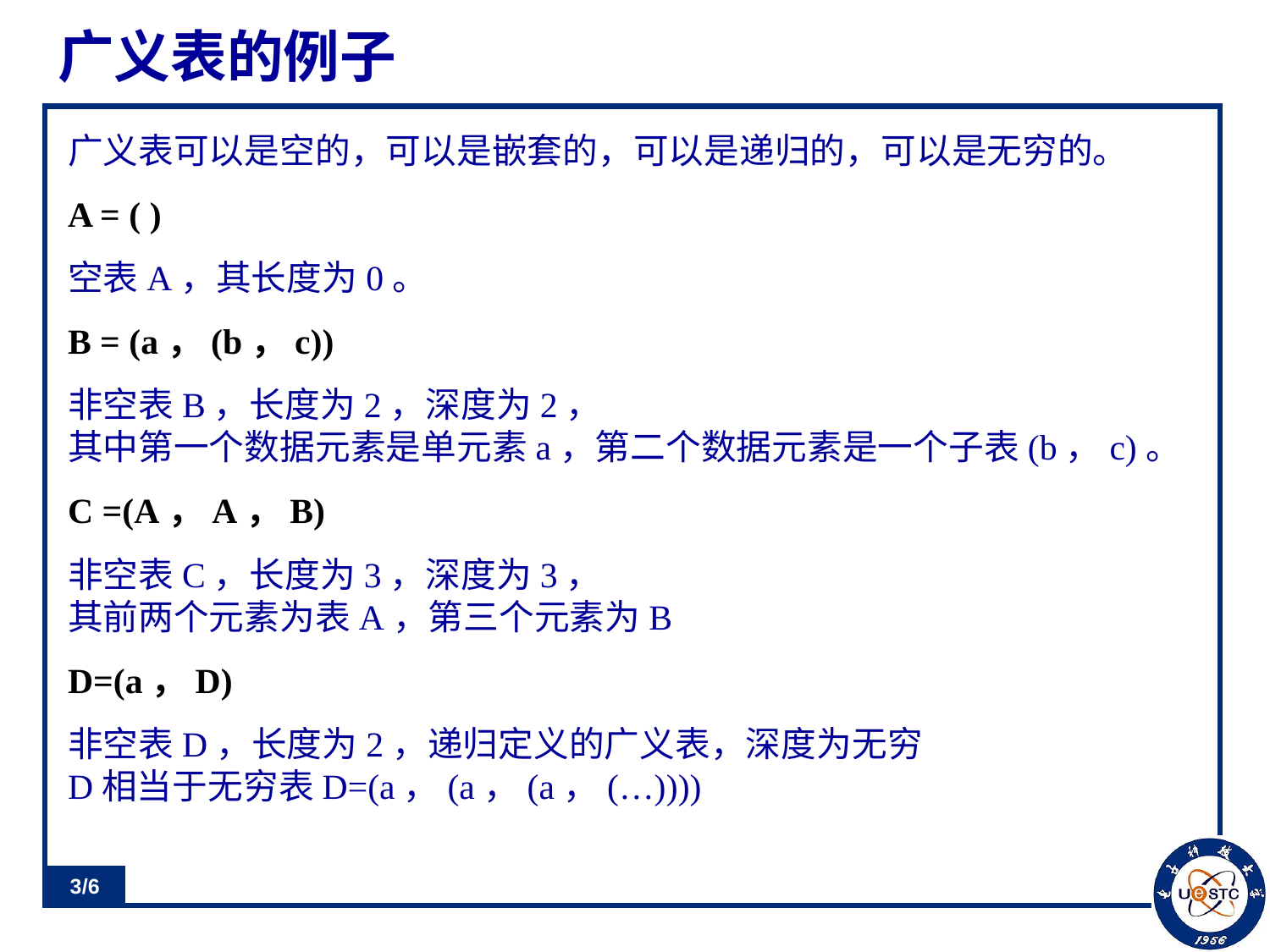

# 广义表的例子
广义表可以是空的，可以是嵌套的，可以是递归的，可以是无穷的。
A = ( )
空表A，其长度为0。
B = (a，(b，c))
非空表B，长度为2，深度为2，
其中第一个数据元素是单元素a，第二个数据元素是一个子表(b，c)。
C =(A，A，B)
非空表C，长度为3，深度为3，
其前两个元素为表A，第三个元素为B
D=(a，D)
非空表D，长度为2，递归定义的广义表，深度为无穷
D相当于无穷表D=(a，(a，(a，(…))))

3/6